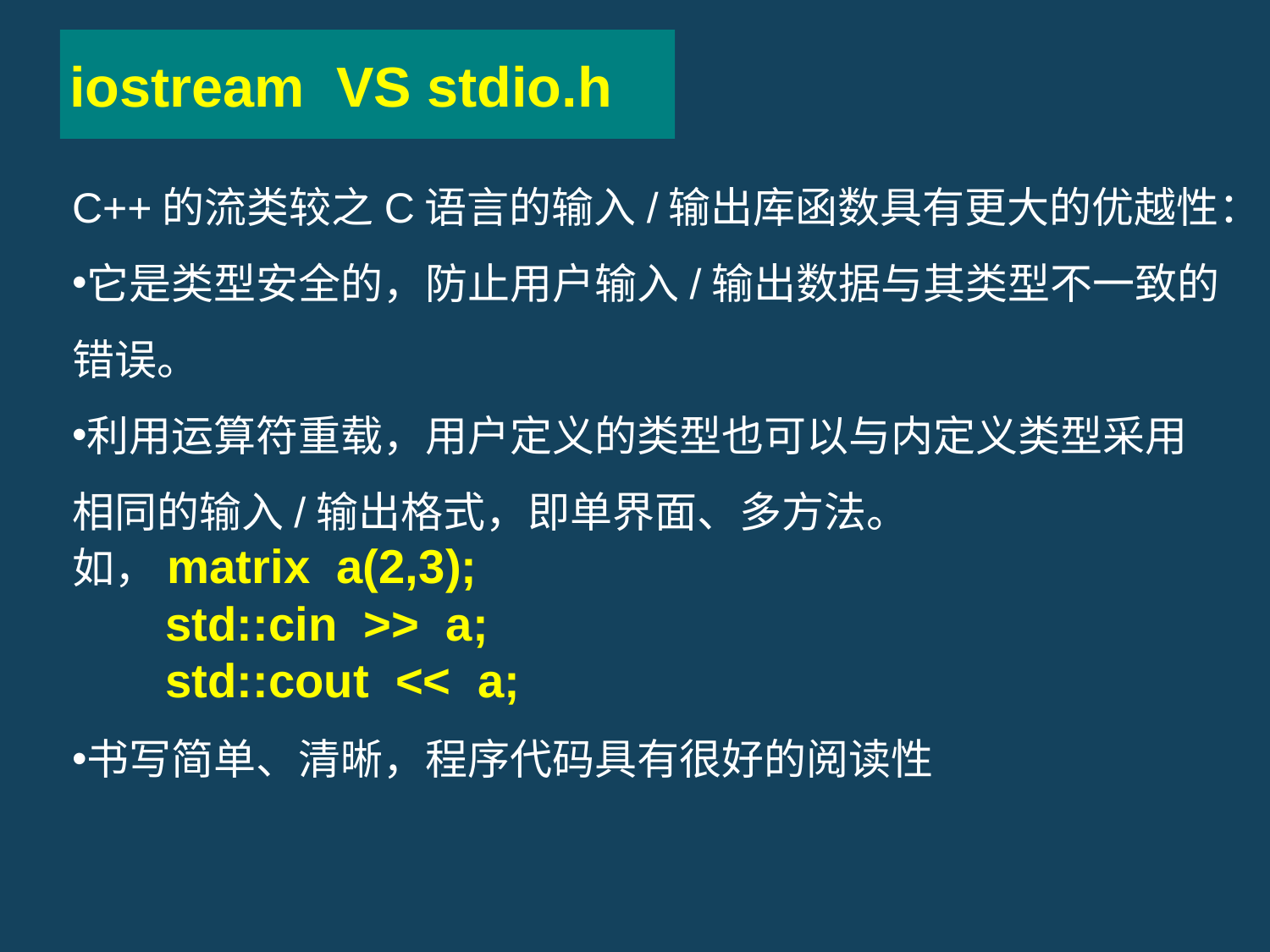

# iostream  VS stdio.h
C++的流类较之C语言的输入/输出库函数具有更大的优越性：
它是类型安全的，防止用户输入/输出数据与其类型不一致的错误。
利用运算符重载，用户定义的类型也可以与内定义类型采用相同的输入/输出格式，即单界面、多方法。
如，matrix  a(2,3);
       std::cin  >>  a;
       std::cout  <<  a;
书写简单、清晰，程序代码具有很好的阅读性